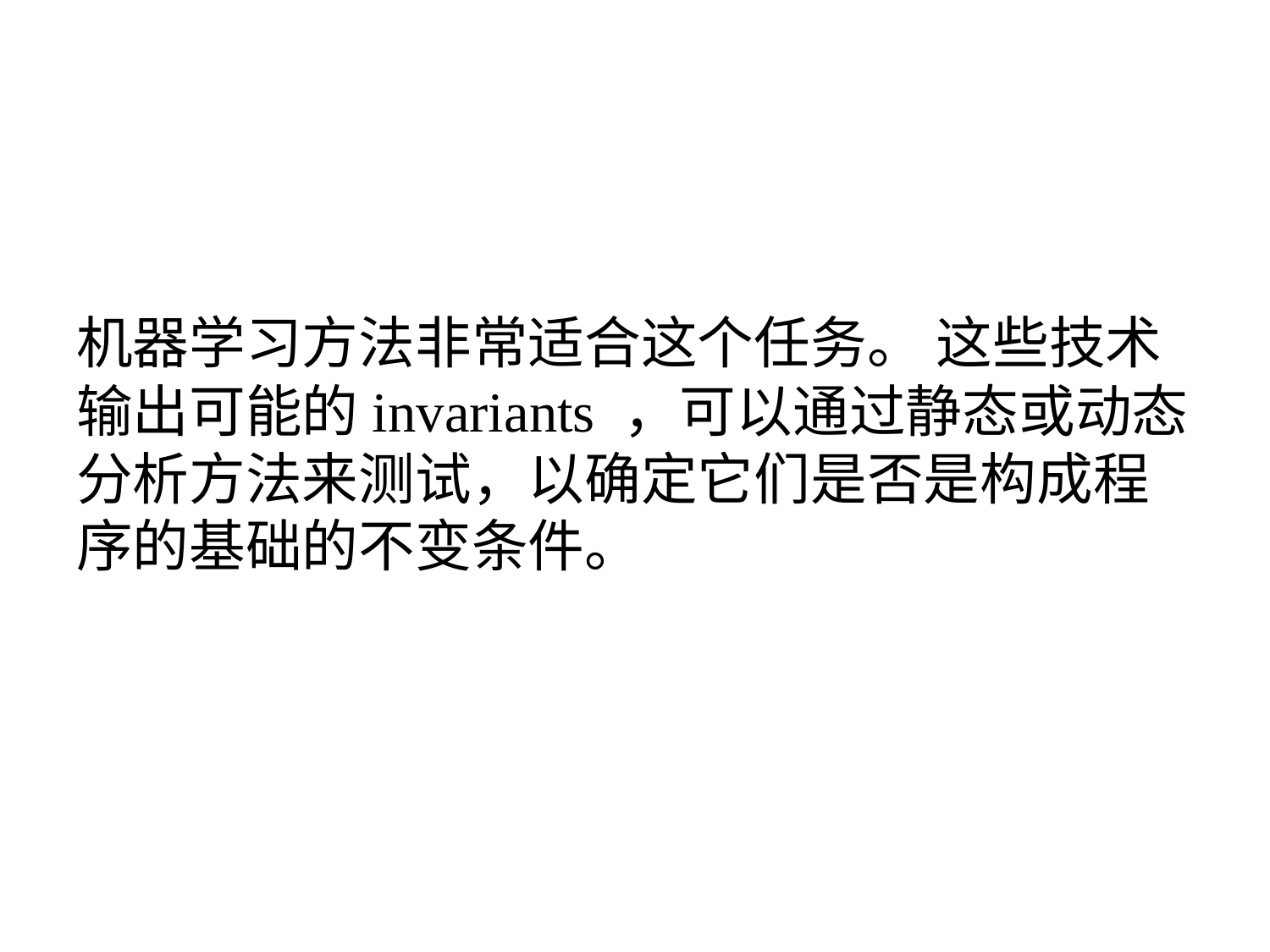

#

机器学习方法非常适合这个任务。 这些技术输出可能的invariants ，可以通过静态或动态分析方法来测试，以确定它们是否是构成程序的基础的不变条件。